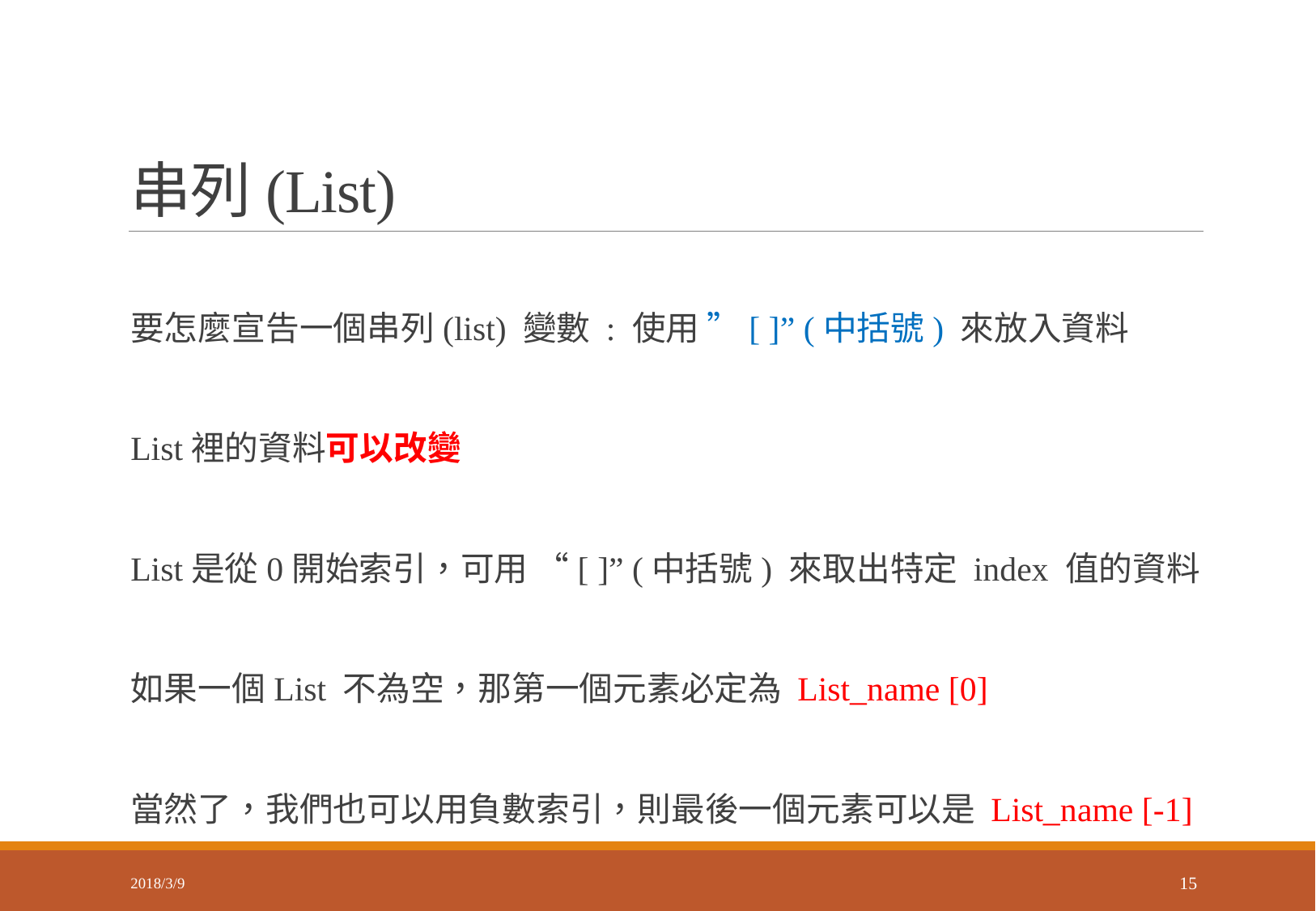

# 串列(List)

要怎麼宣告一個串列(list) 變數 : 使用 ”[ ]” (中括號) 來放入資料

List裡的資料可以改變任何修改

List是從0開始索引，可用 “[ ]” (中括號) 來取出特定 index 值的資料

如果一個List 不為空，那第一個元素必定為 List_name [0]

當然了，我們也可以用負數索引，則最後一個元素可以是 List_name [-1]
2018/3/9
15